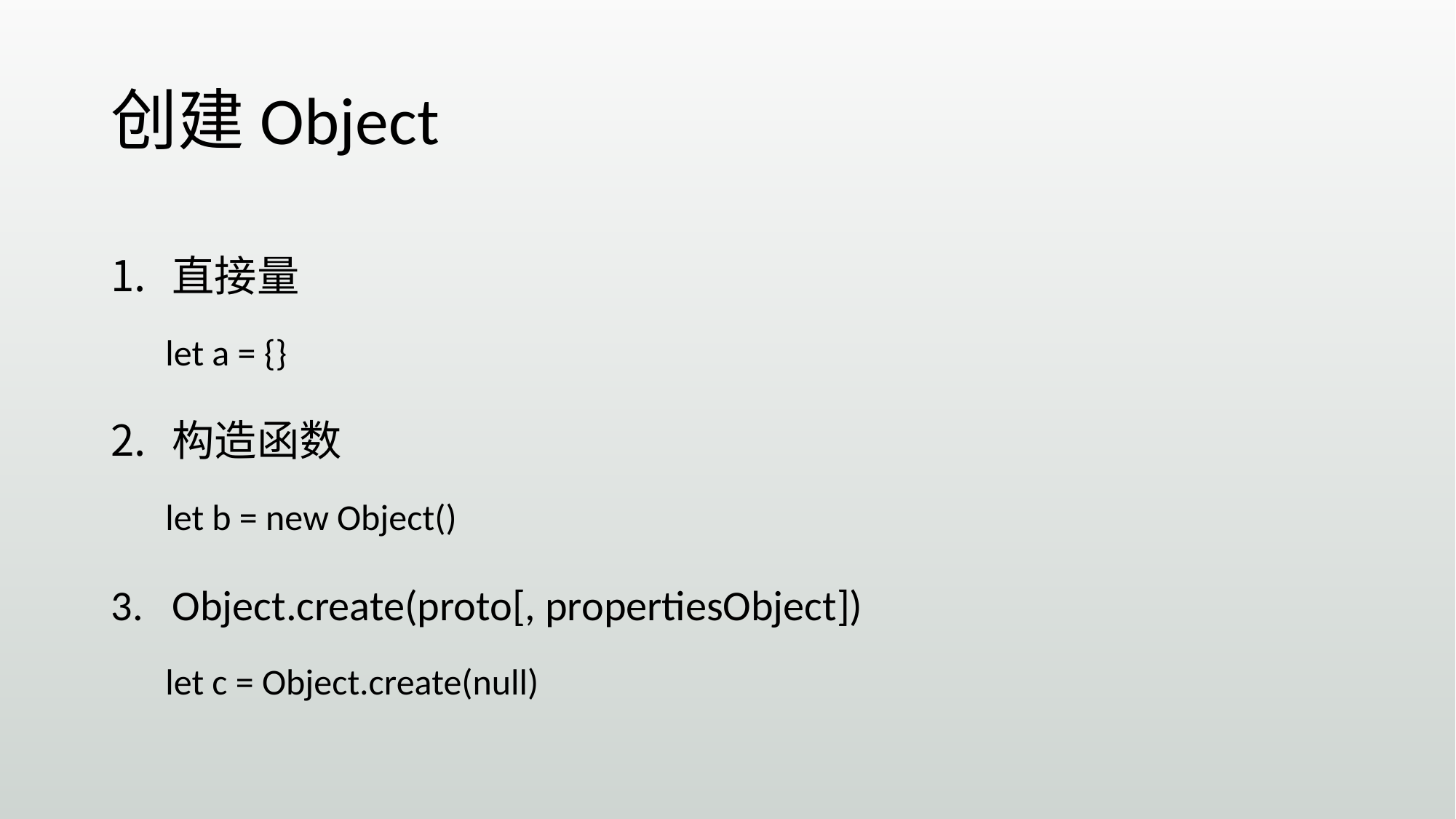

# 创建Object
直接量
let a = {}
构造函数
let b = new Object()
Object.create(proto[, propertiesObject])
let c = Object.create(null)